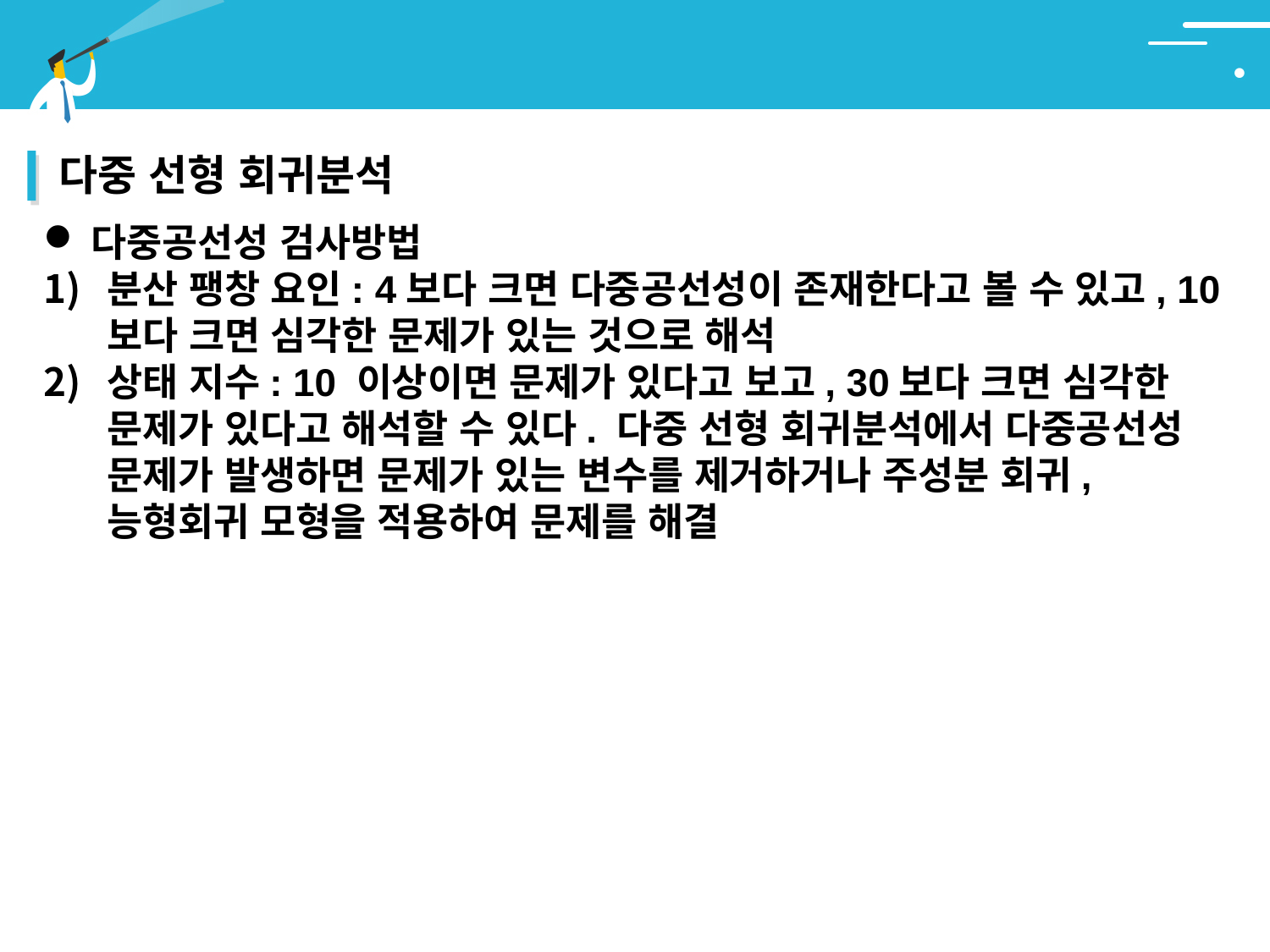

# 2. 회귀분석
다중 선형 회귀분석

다중공선성 검사방법
분산 팽창 요인: 4보다 크면 다중공선성이 존재한다고 볼 수 있고, 10보다 크면 심각한 문제가 있는 것으로 해석
상태 지수: 10 이상이면 문제가 있다고 보고, 30보다 크면 심각한 문제가 있다고 해석할 수 있다. 다중 선형 회귀분석에서 다중공선성 문제가 발생하면 문제가 있는 변수를 제거하거나 주성분 회귀, 능형회귀 모형을 적용하여 문제를 해결